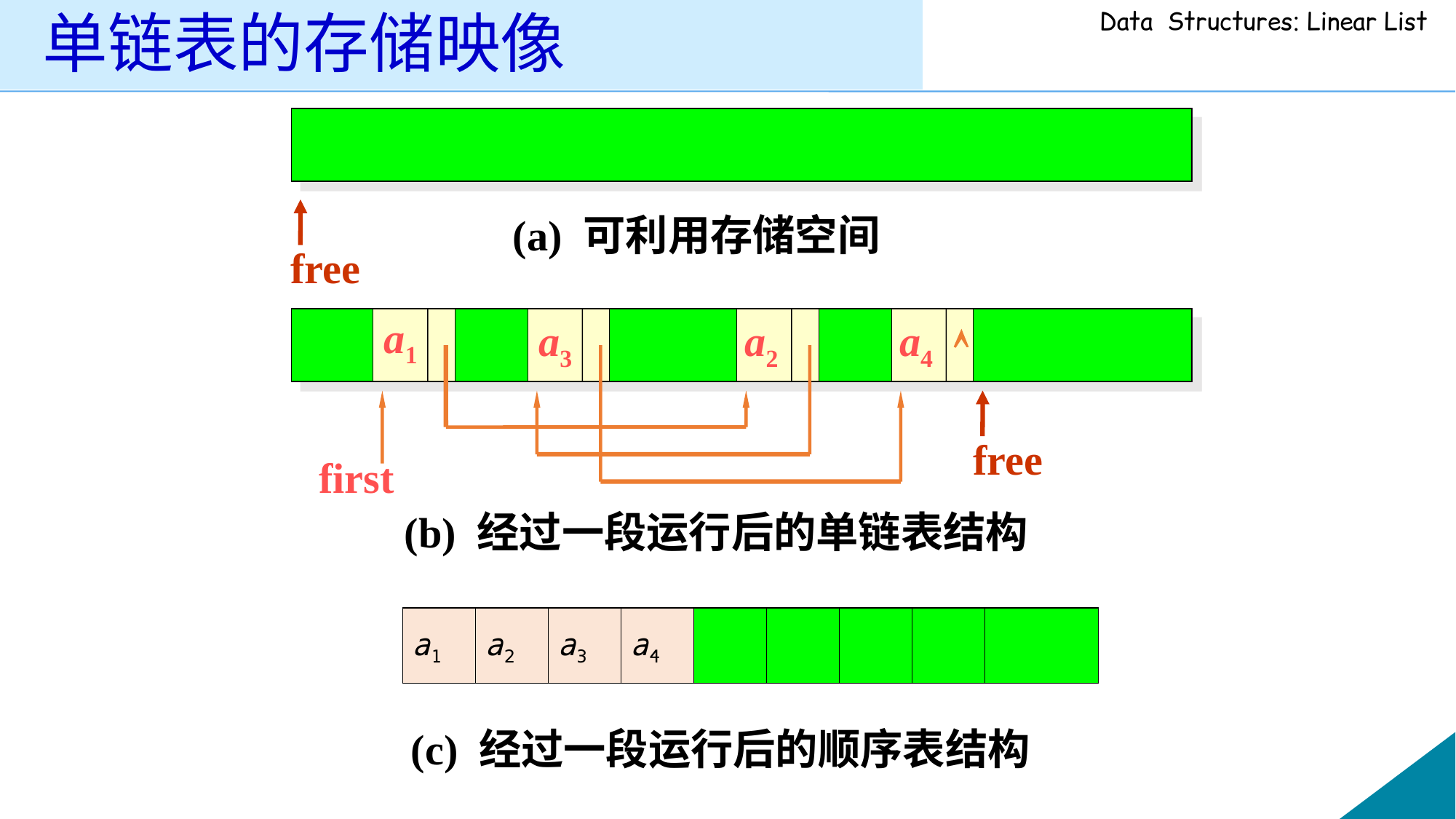

# 单链表的存储映像

(a) 可利用存储空间
free
a1

a3
a2
a4
∧

free
first

(b) 经过一段运行后的单链表结构
a1
a2
a3
a4

(c) 经过一段运行后的顺序表结构